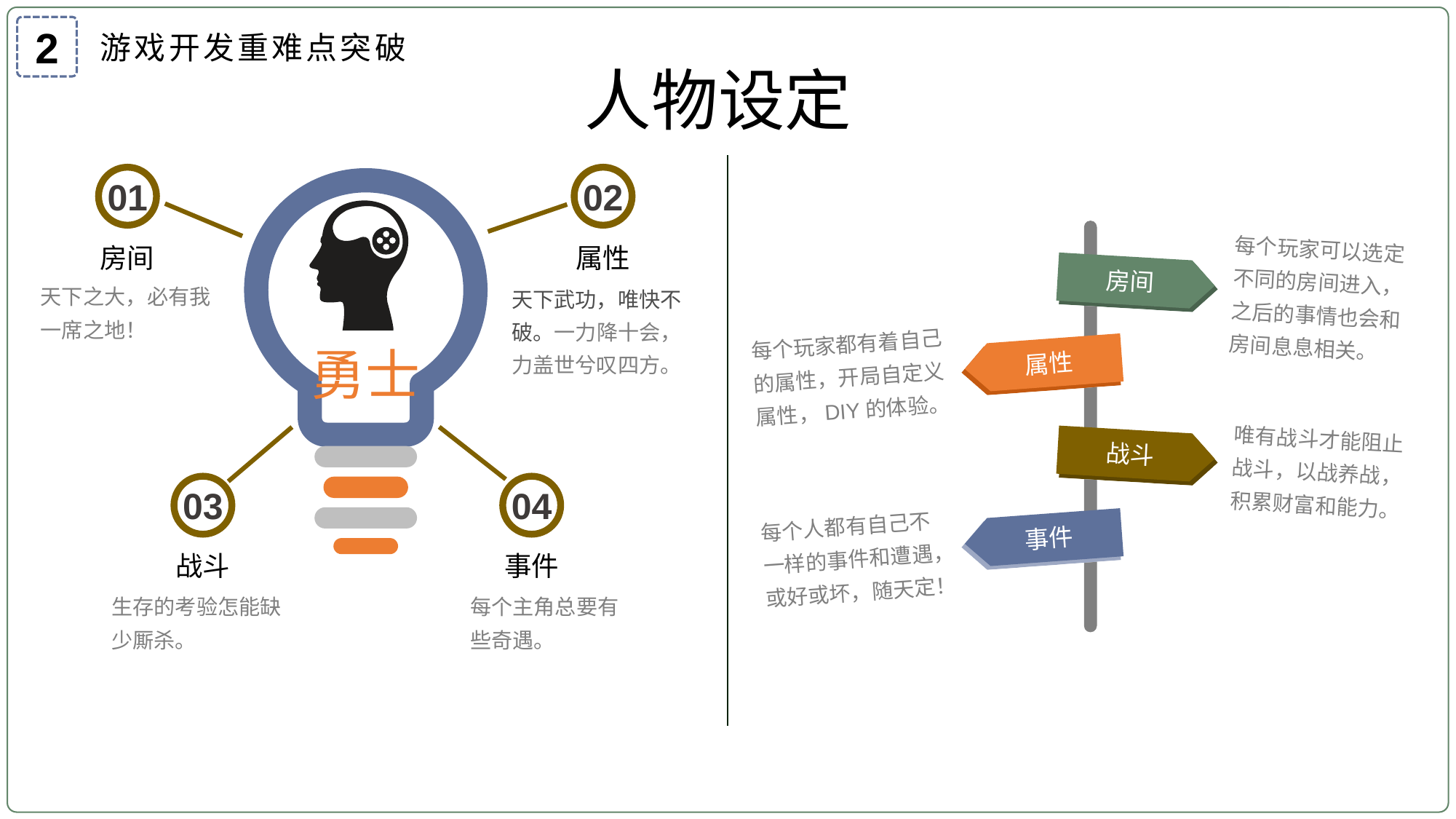

2
游戏开发重难点突破
人物设定
01
02

勇士

房间
属性
每个玩家可以选定不同的房间进入，之后的事情也会和房间息息相关。
房间
天下之大，必有我一席之地！
天下武功，唯快不破。一力降十会，力盖世兮叹四方。
每个玩家都有着自己的属性，开局自定义属性，DIY的体验。
属性
唯有战斗才能阻止战斗，以战养战，积累财富和能力。
战斗

03
04

每个人都有自己不一样的事件和遭遇，或好或坏，随天定！

事件

战斗
事件
生存的考验怎能缺少厮杀。
每个主角总要有些奇遇。